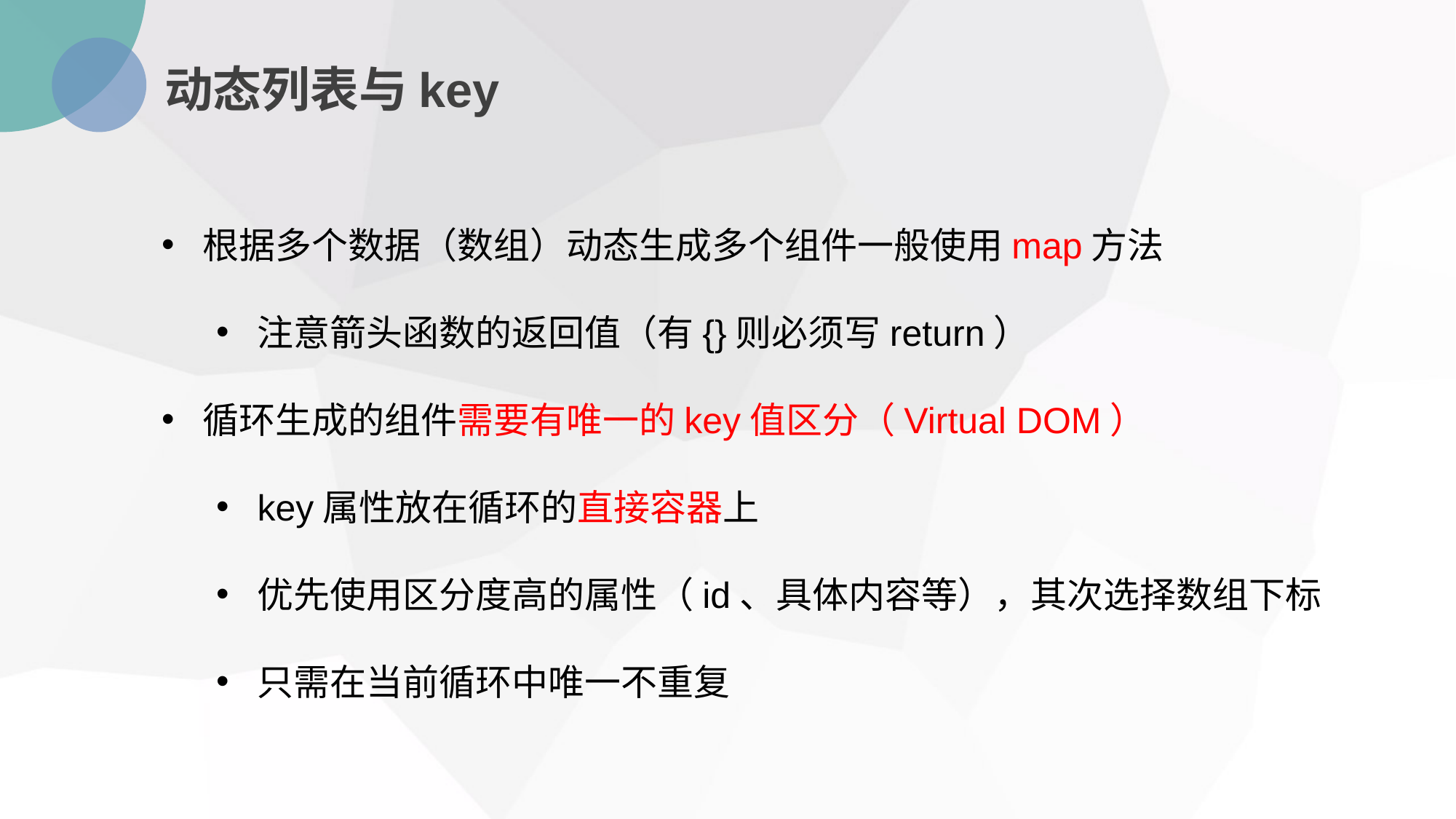

动态列表与key
根据多个数据（数组）动态生成多个组件一般使用map方法
注意箭头函数的返回值（有{}则必须写return）
循环生成的组件需要有唯一的key值区分（Virtual DOM）
key属性放在循环的直接容器上
优先使用区分度高的属性（id、具体内容等），其次选择数组下标
只需在当前循环中唯一不重复